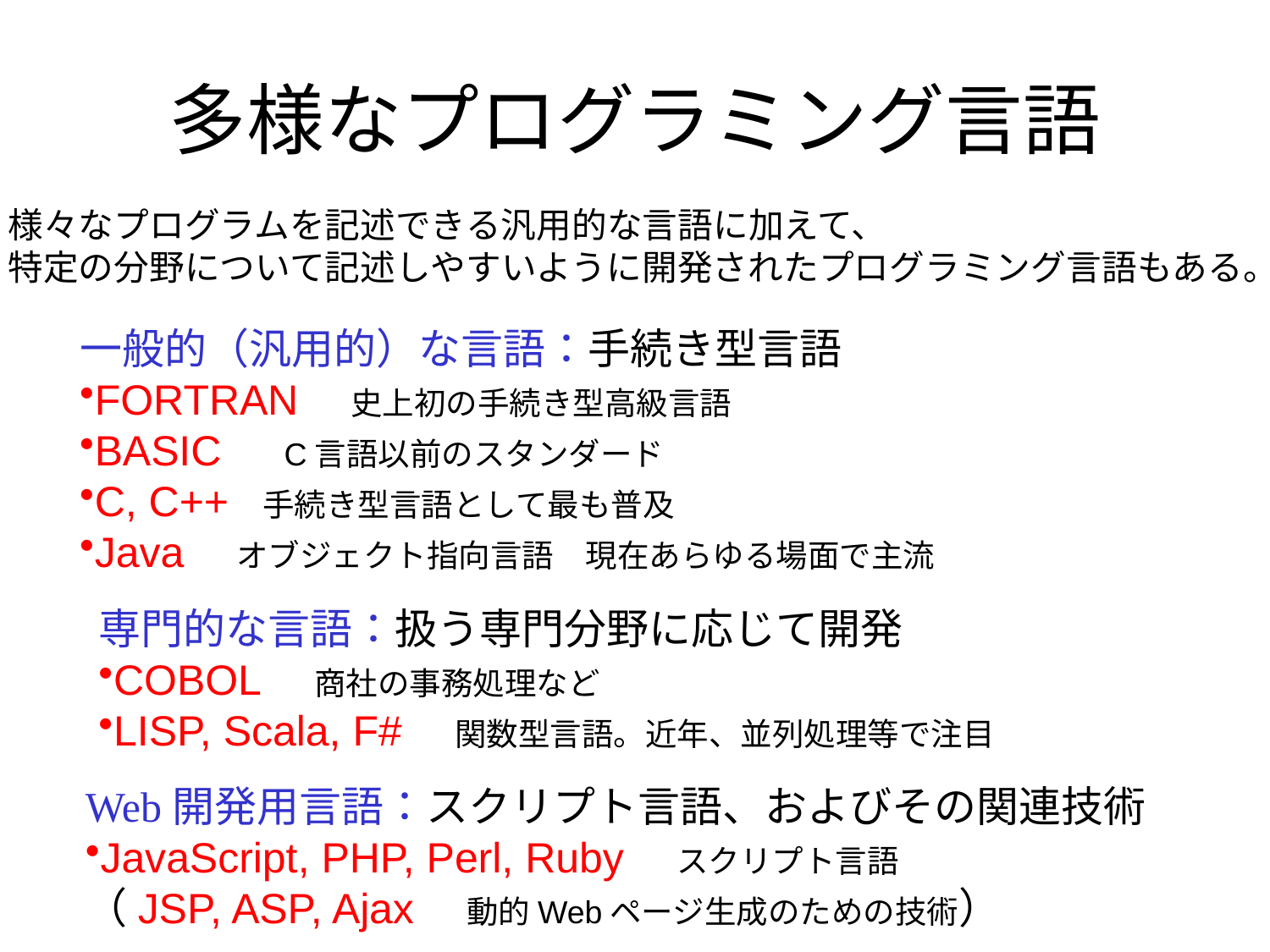

# 多様なプログラミング言語
様々なプログラムを記述できる汎用的な言語に加えて、
特定の分野について記述しやすいように開発されたプログラミング言語もある。
一般的（汎用的）な言語：手続き型言語
FORTRAN　史上初の手続き型高級言語
BASIC　C言語以前のスタンダード
C, C++  手続き型言語として最も普及
Java　オブジェクト指向言語　現在あらゆる場面で主流
専門的な言語：扱う専門分野に応じて開発
COBOL　商社の事務処理など
LISP, Scala, F#　関数型言語。近年、並列処理等で注目
Web開発用言語：スクリプト言語、およびその関連技術
JavaScript, PHP, Perl, Ruby　スクリプト言語
（JSP, ASP, Ajax　動的Webページ生成のための技術）